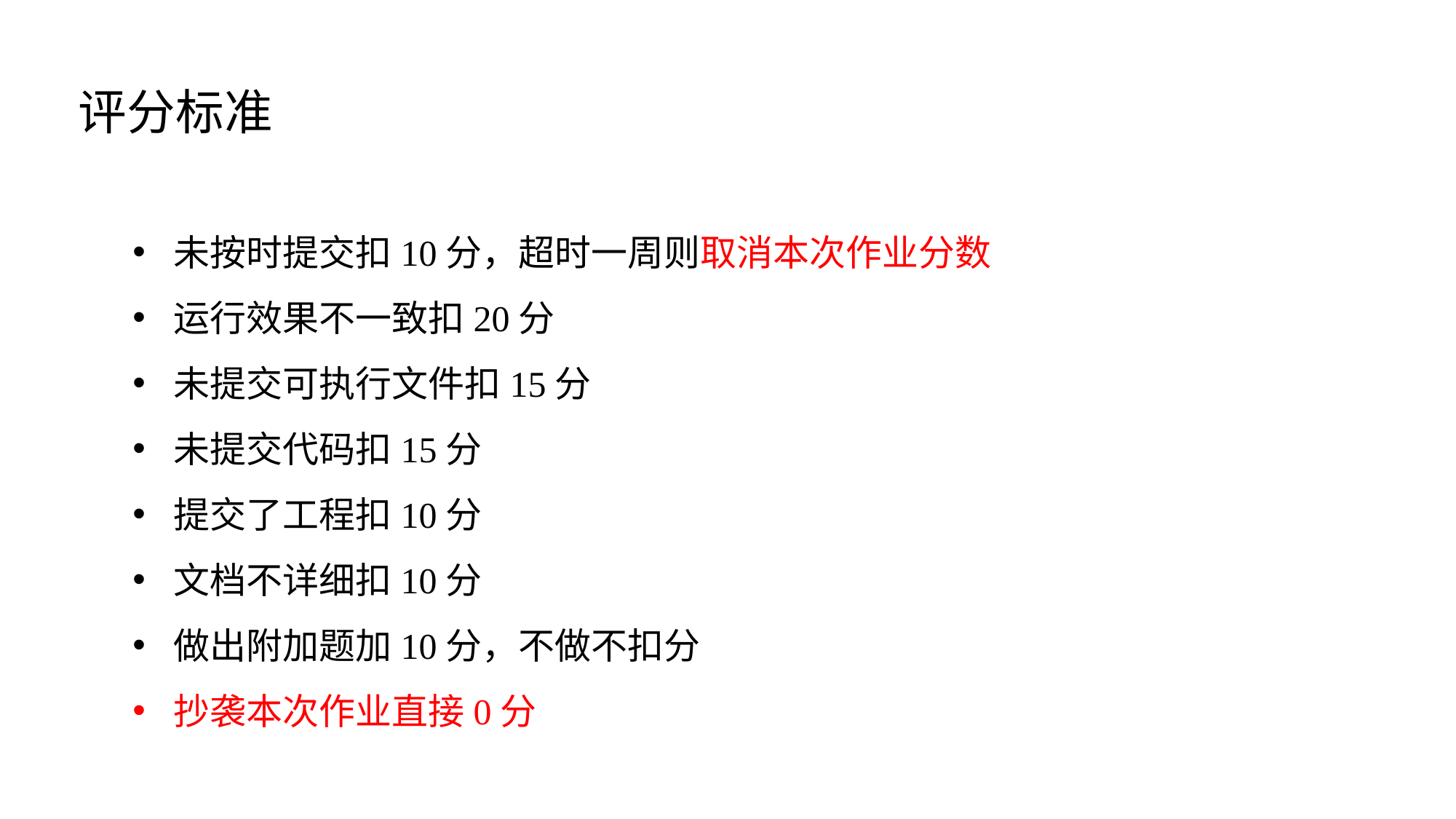

评分标准
未按时提交扣10分，超时一周则取消本次作业分数
运行效果不一致扣20分
未提交可执行文件扣15分
未提交代码扣15分
提交了工程扣10分
文档不详细扣10分
做出附加题加10分，不做不扣分
抄袭本次作业直接0分